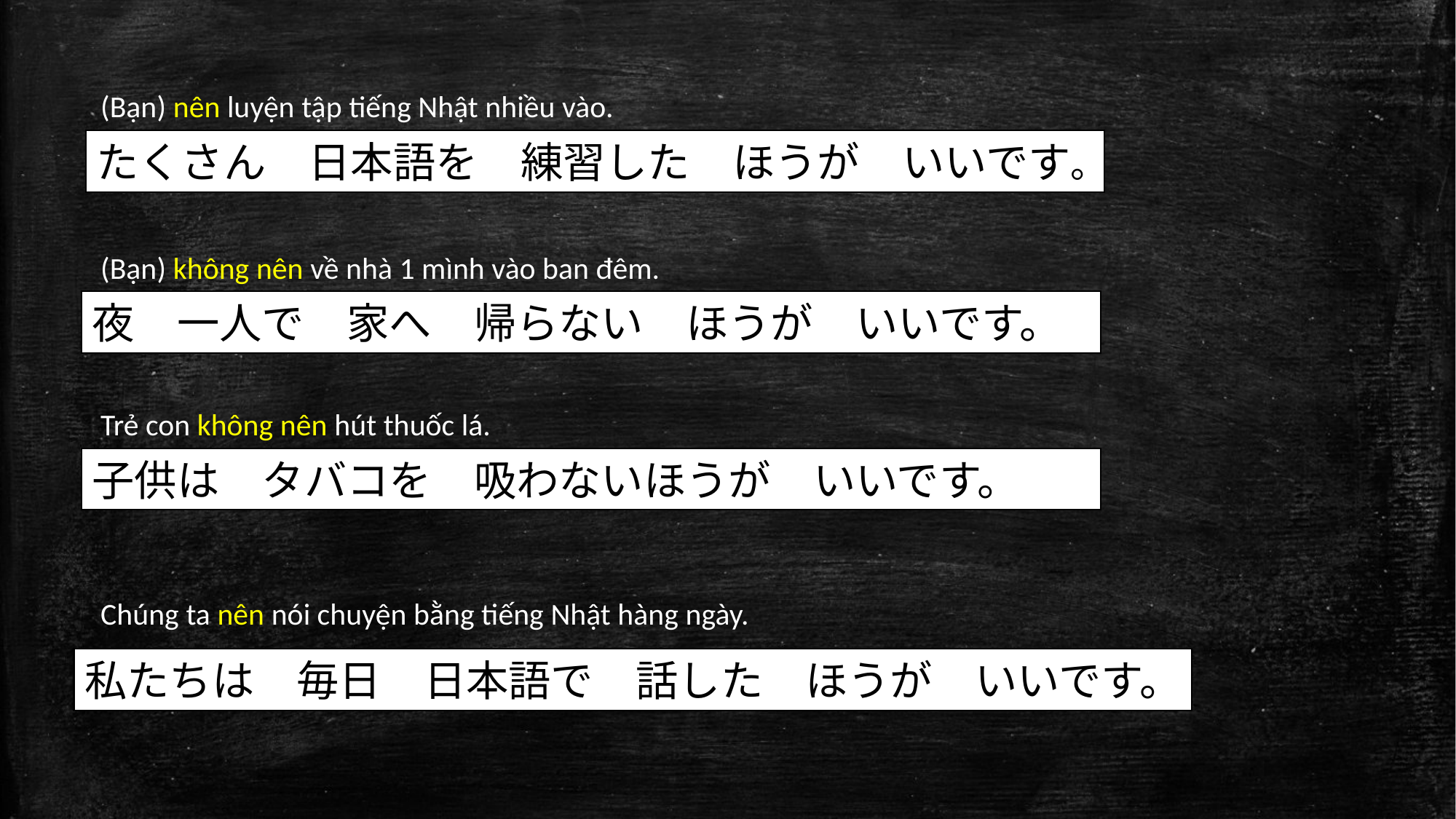

(Bạn) nên luyện tập tiếng Nhật nhiều vào.
たくさん　日本語を　練習した　ほうが　いいです。
(Bạn) không nên về nhà 1 mình vào ban đêm.
夜　一人で　家へ　帰らない　ほうが　いいです。
Trẻ con không nên hút thuốc lá.
子供は　タバコを　吸わないほうが　いいです。
Chúng ta nên nói chuyện bằng tiếng Nhật hàng ngày.
私たちは　毎日　日本語で　話した　ほうが　いいです。